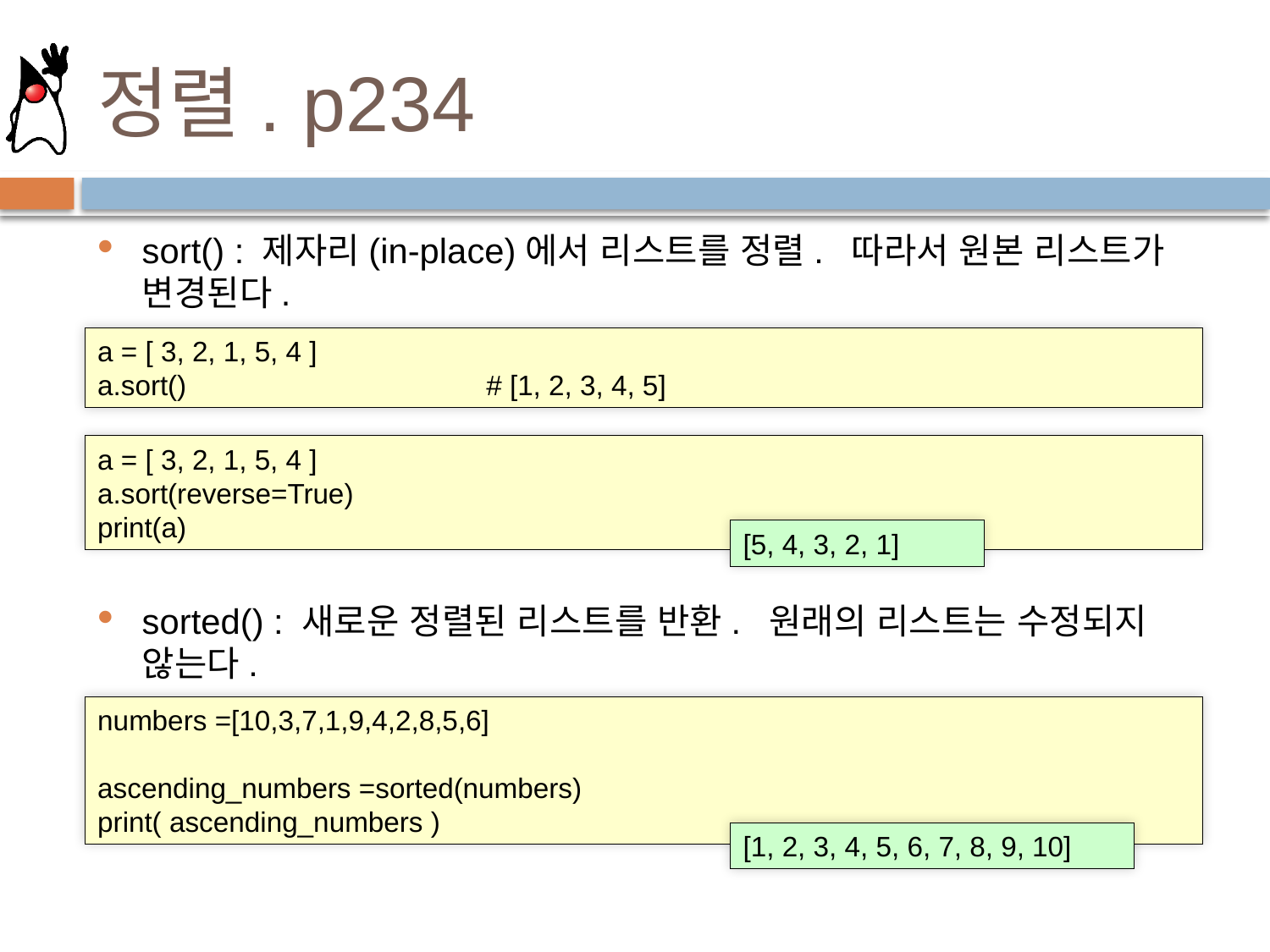

# 정렬. p234
sort() : 제자리(in-place)에서 리스트를 정렬.  따라서 원본 리스트가 변경된다.

sorted() : 새로운 정렬된 리스트를 반환.  원래의 리스트는 수정되지 않는다.
a = [ 3, 2, 1, 5, 4 ]
a.sort()			 # [1, 2, 3, 4, 5]
a = [ 3, 2, 1, 5, 4 ]
a.sort(reverse=True)
print(a)
[5, 4, 3, 2, 1]
numbers =[10,3,7,1,9,4,2,8,5,6]

ascending_numbers =sorted(numbers)
print( ascending_numbers )
[1, 2, 3, 4, 5, 6, 7, 8, 9, 10]